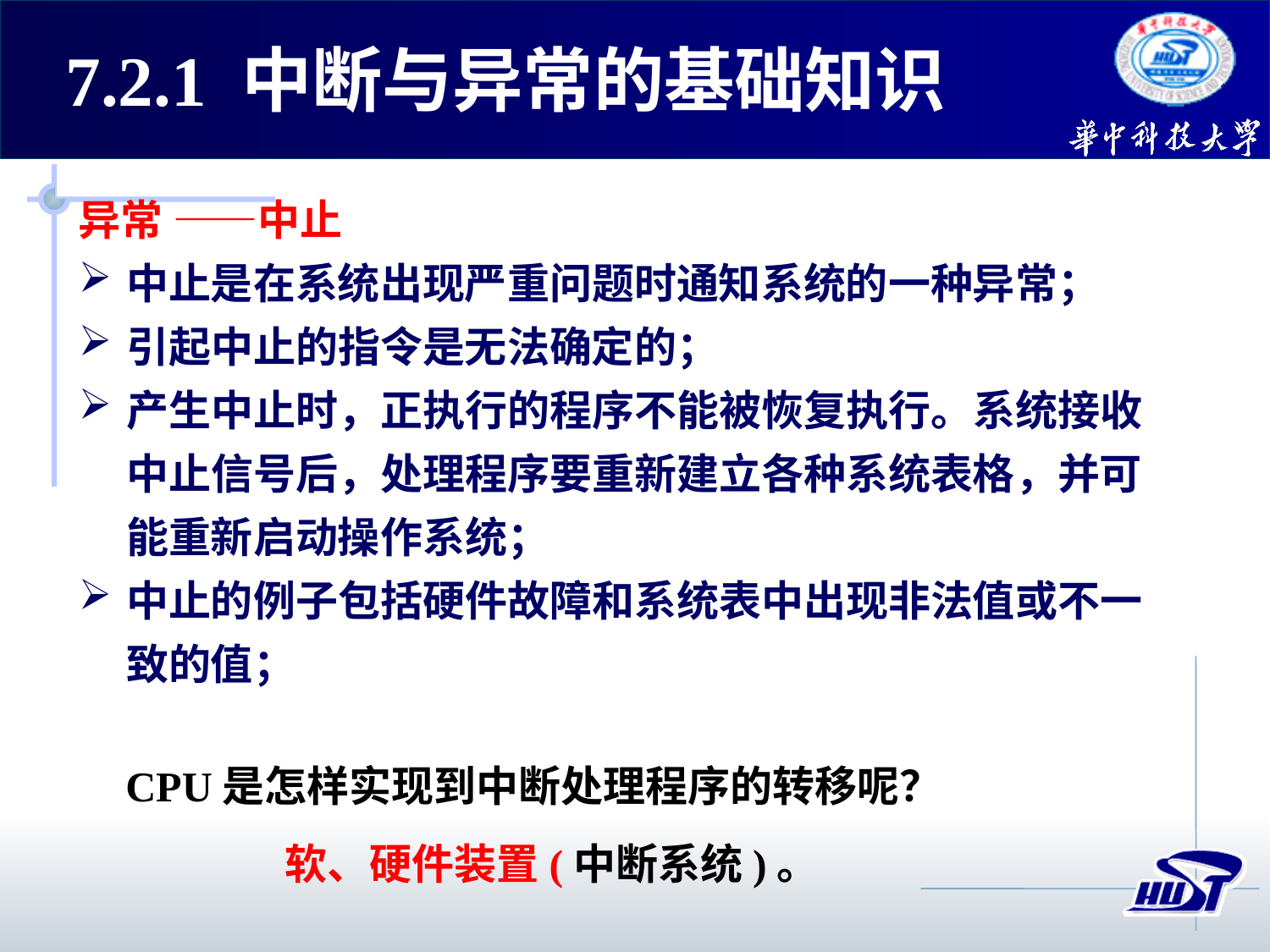

# 7.2.1 中断与异常的基础知识
异常 ——中止
中止是在系统出现严重问题时通知系统的一种异常；
引起中止的指令是无法确定的；
产生中止时，正执行的程序不能被恢复执行。系统接收中止信号后，处理程序要重新建立各种系统表格，并可能重新启动操作系统；
中止的例子包括硬件故障和系统表中出现非法值或不一致的值；
CPU是怎样实现到中断处理程序的转移呢？
软、硬件装置(中断系统)。